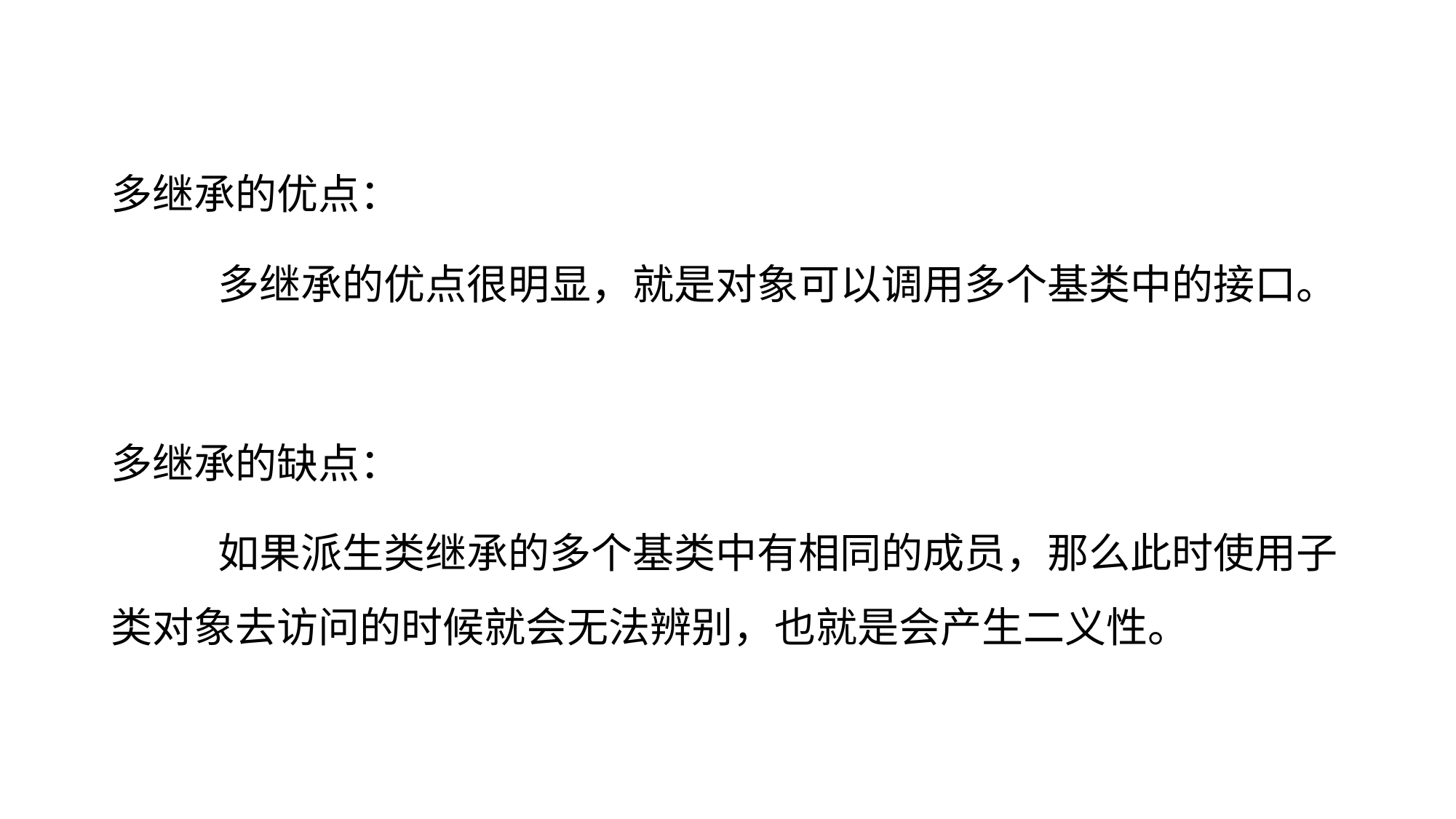

多继承的优点：
	多继承的优点很明显，就是对象可以调用多个基类中的接口。

多继承的缺点：
	如果派生类继承的多个基类中有相同的成员，那么此时使用子类对象去访问的时候就会无法辨别，也就是会产生二义性。